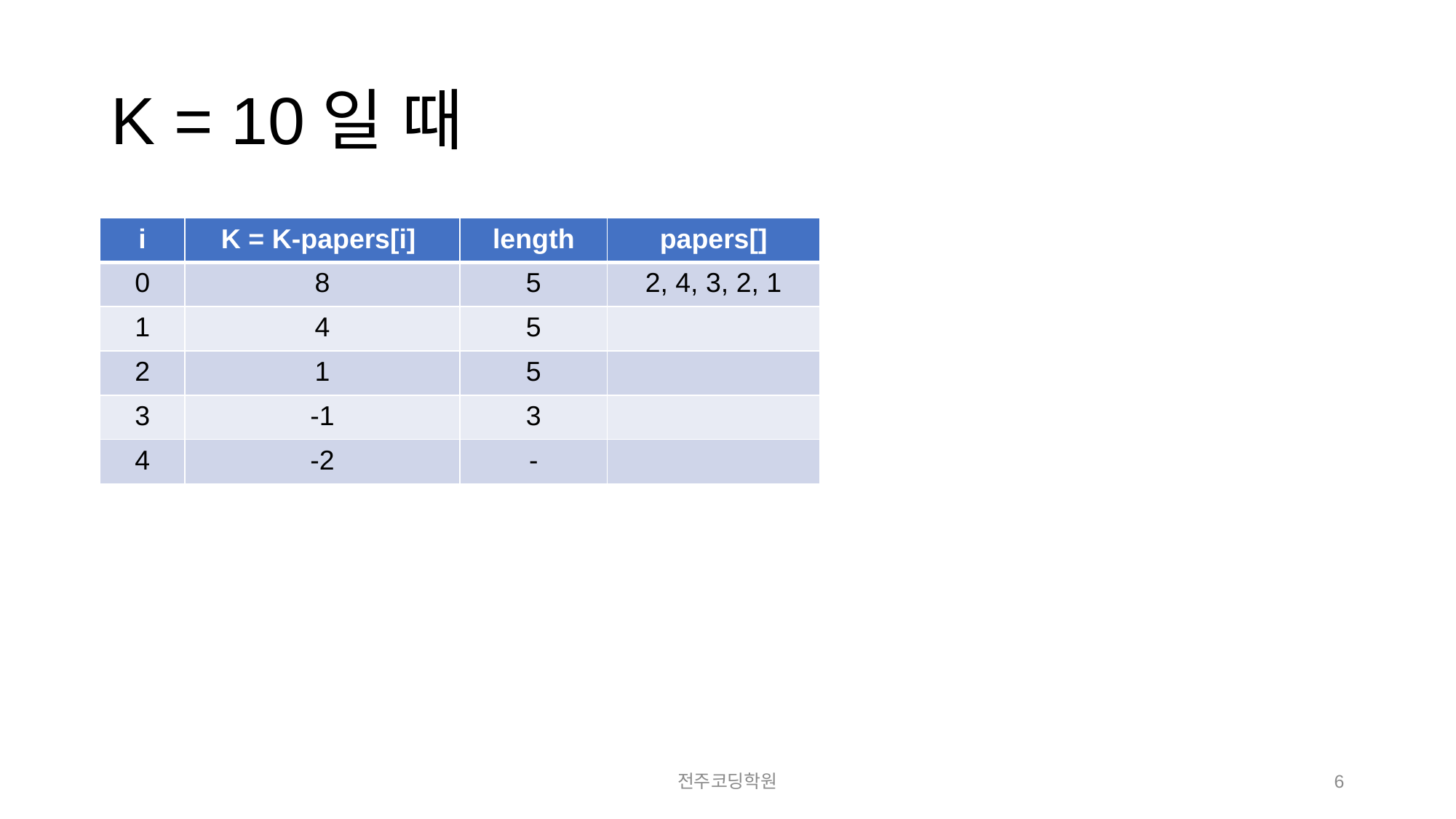

# K = 10일 때
| i | K = K-papers[i] | length | papers[] |
| --- | --- | --- | --- |
| 0 | 8 | 5 | 2, 4, 3, 2, 1 |
| 1 | 4 | 5 |  |
| 2 | 1 | 5 |  |
| 3 | -1 | 3 |  |
| 4 | -2 | - |  |
전주코딩학원
6